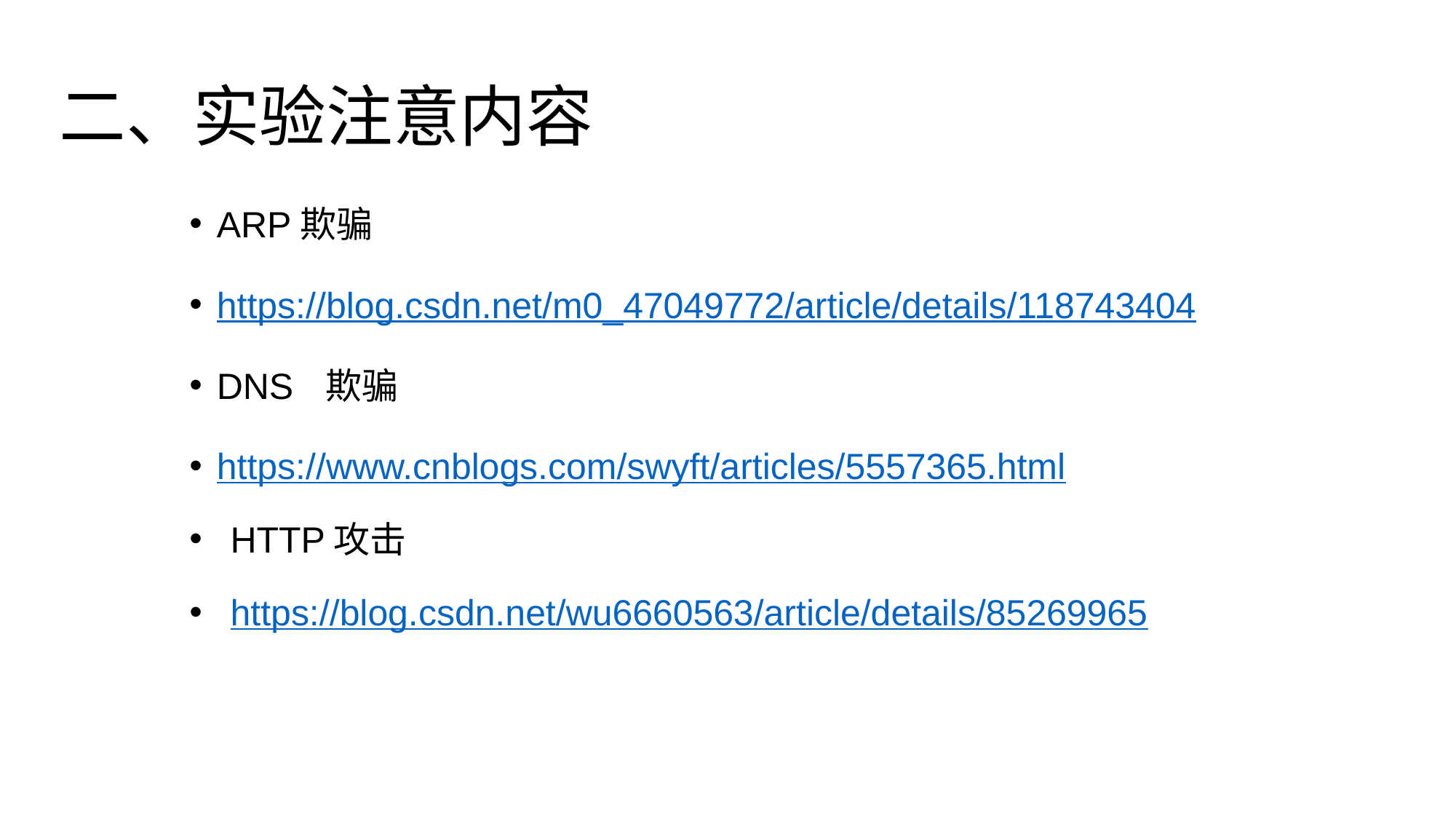

# 二、实验注意内容
ARP欺骗
https://blog.csdn.net/m0_47049772/article/details/118743404
DNS	欺骗
https://www.cnblogs.com/swyft/articles/5557365.html
HTTP攻击
https://blog.csdn.net/wu6660563/article/details/85269965